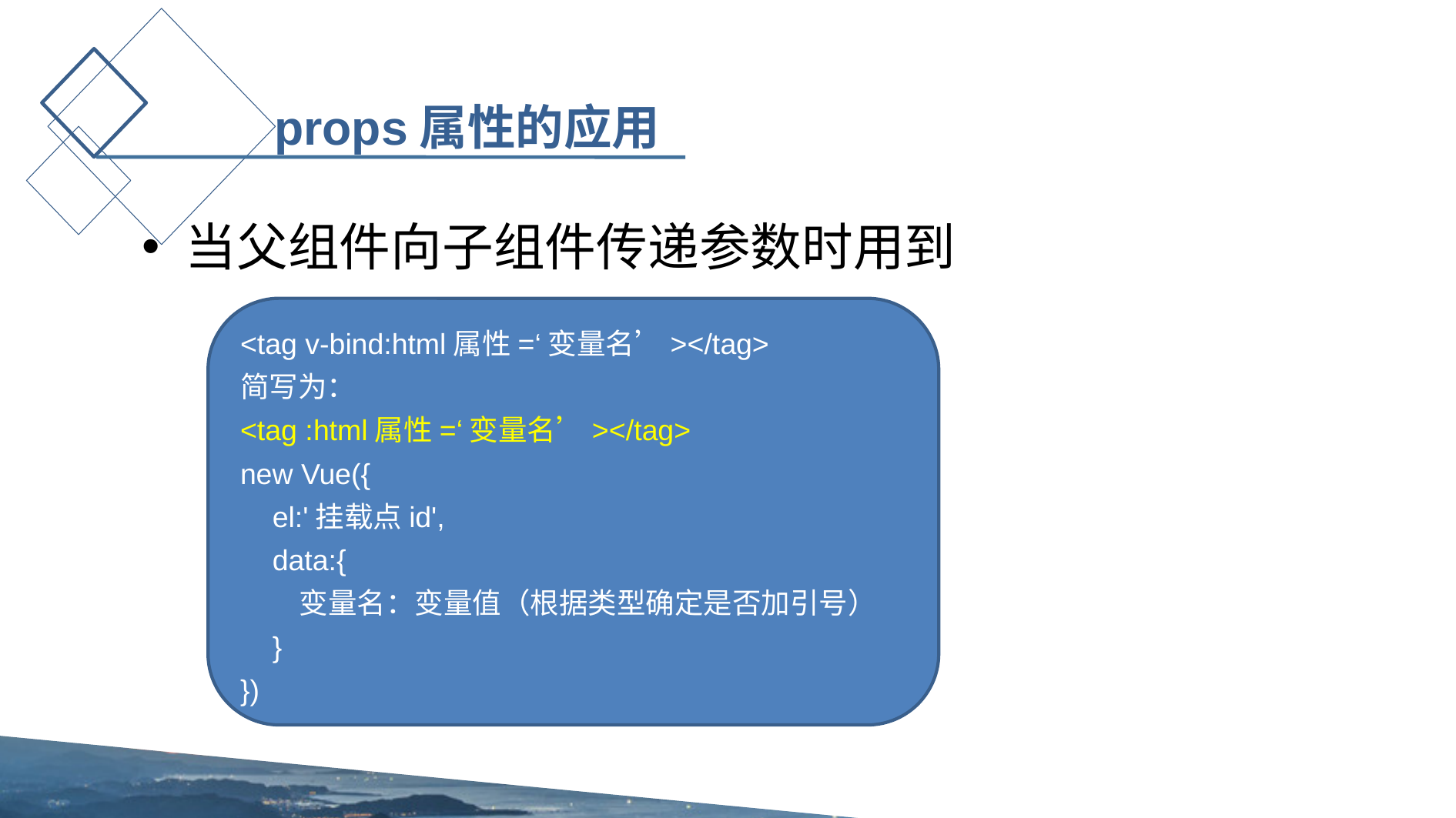

props属性的应用
当父组件向子组件传递参数时用到

<tag v-bind:html属性=‘变量名’></tag>
简写为：
<tag :html属性=‘变量名’></tag>
new Vue({
    el:'挂载点id',
    data:{
        变量名：变量值（根据类型确定是否加引号）
    }
})